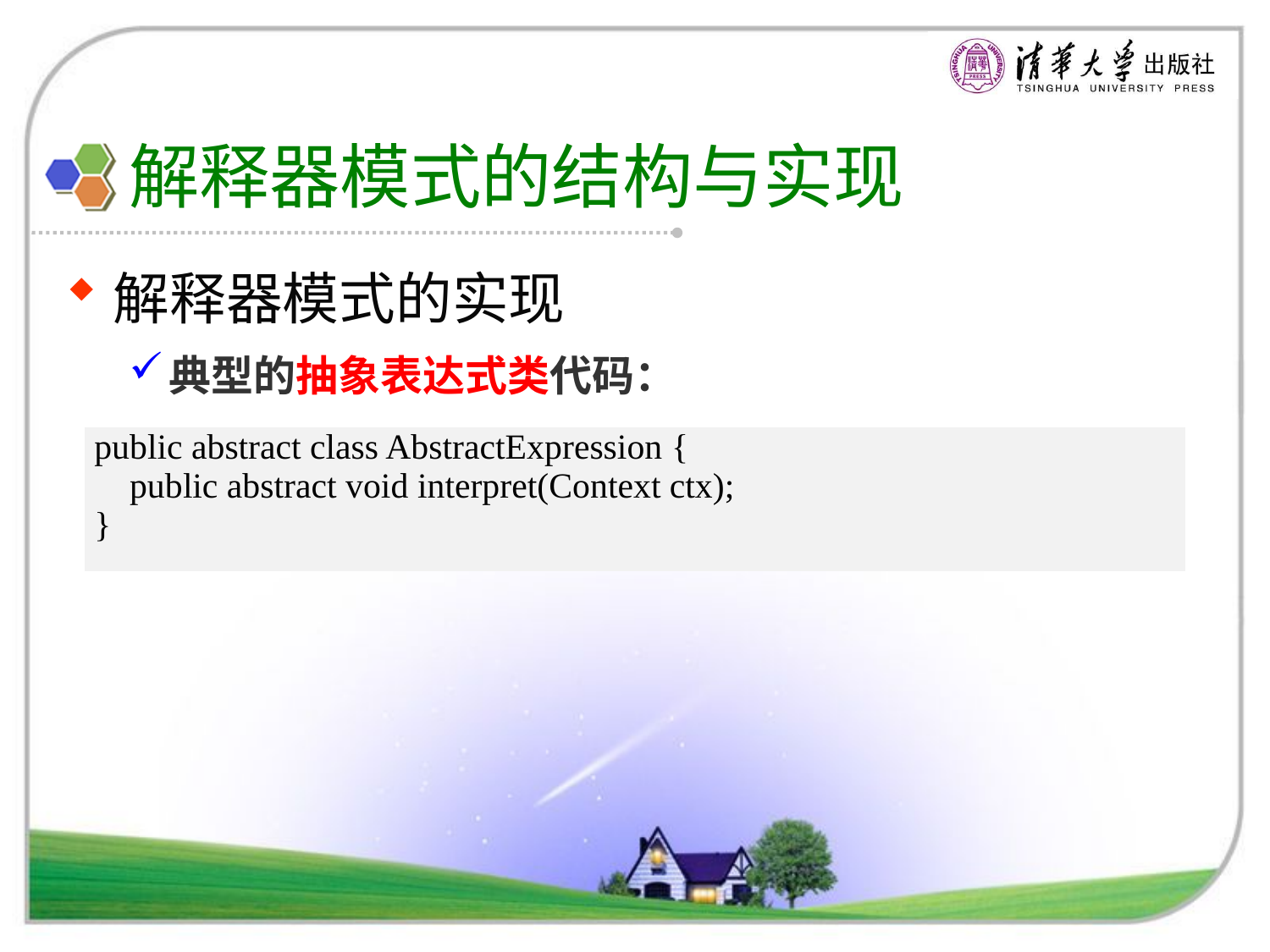

# 解释器模式的结构与实现
解释器模式的实现
典型的抽象表达式类代码：
| public abstract class AbstractExpression { public abstract void interpret(Context ctx); } |
| --- |